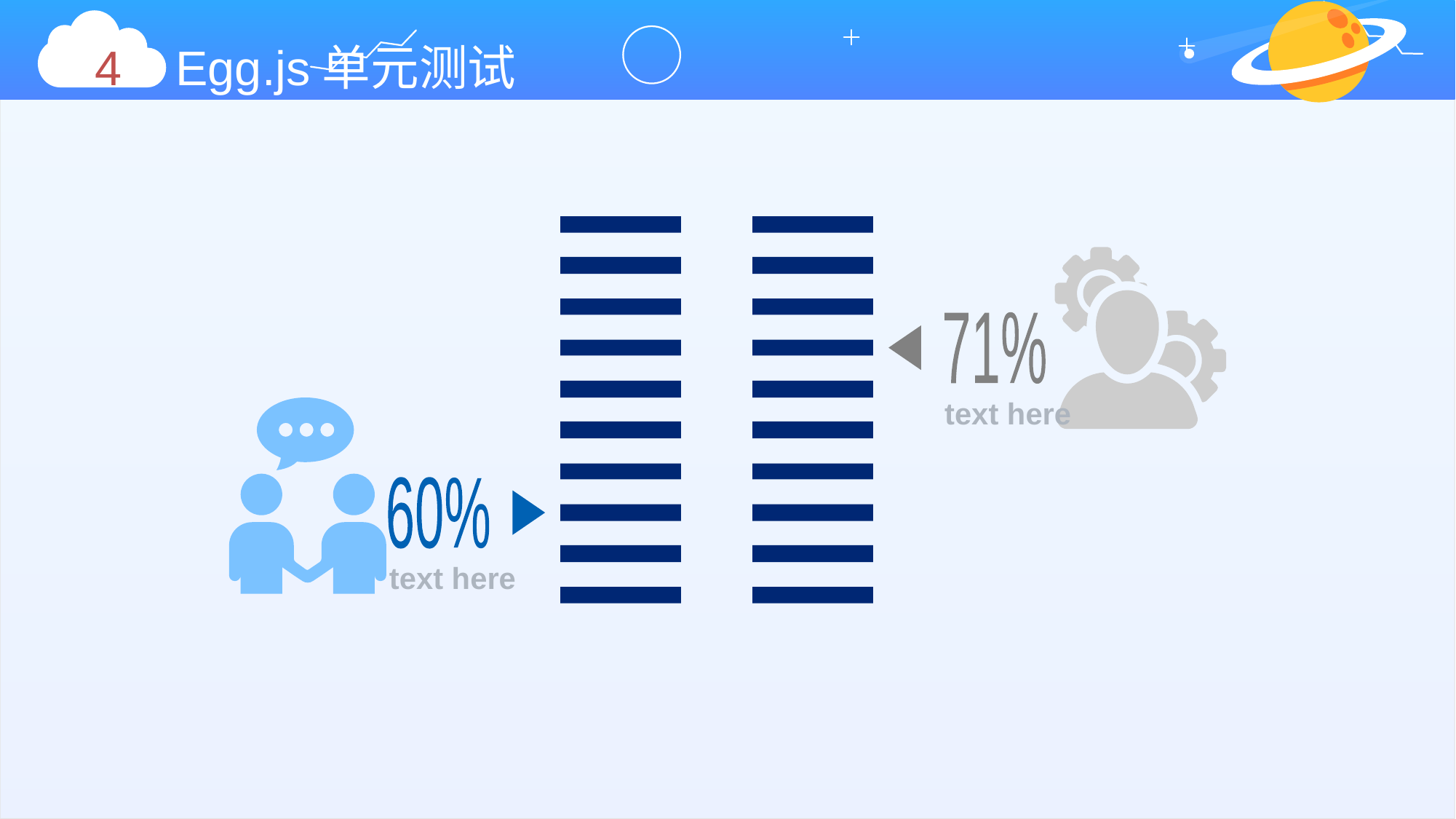

4    Egg.js单元测试

71%

text here

60%

text here